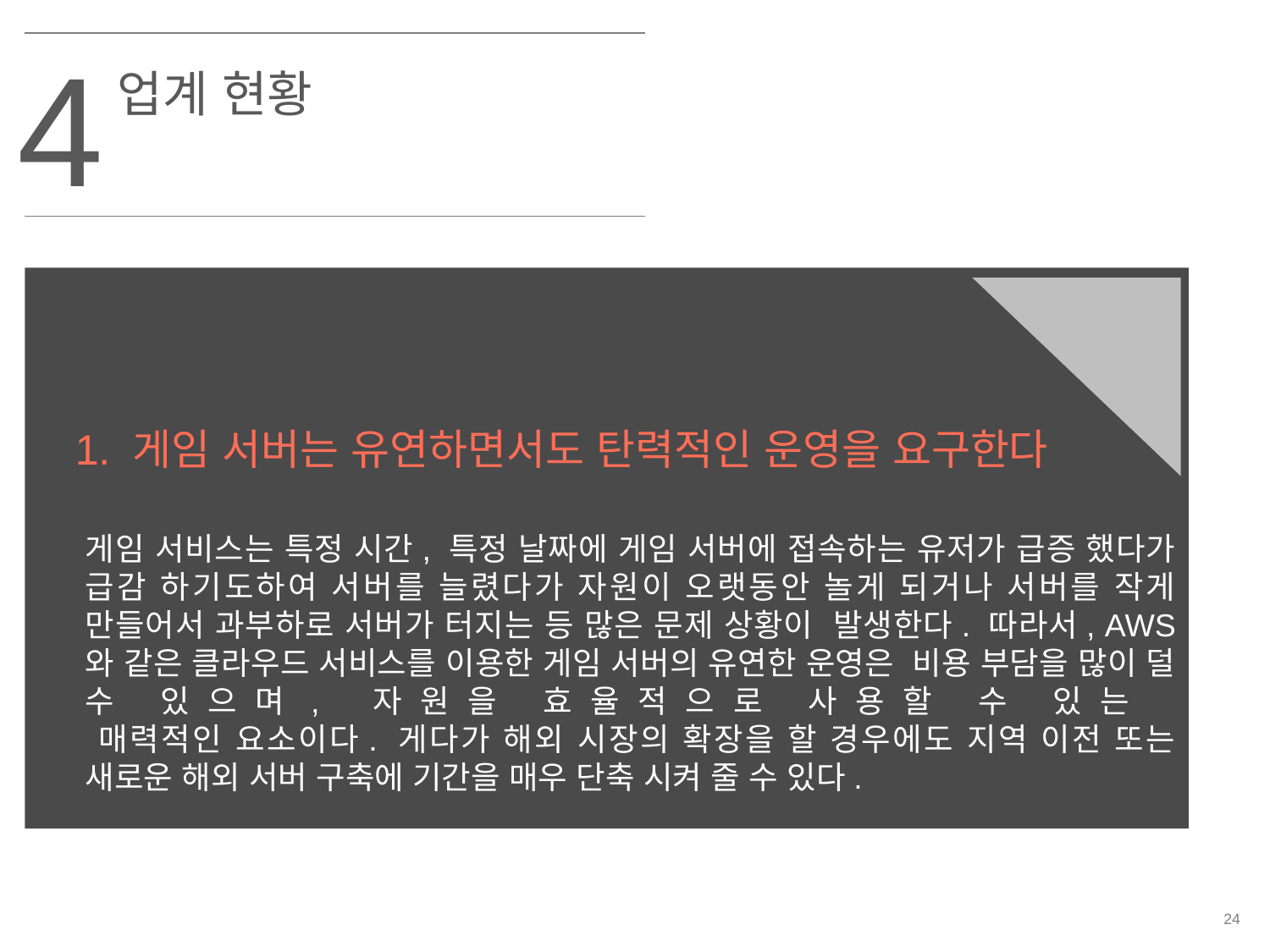

4
업계 현황
게임 서비스는 특정 시간, 특정 날짜에 게임 서버에 접속하는 유저가 급증 했다가 급감 하기도하여 서버를 늘렸다가 자원이 오랫동안 놀게 되거나 서버를 작게 만들어서 과부하로 서버가 터지는 등 많은 문제 상황이  발생한다. 따라서, AWS 와 같은 클라우드 서비스를 이용한 게임 서버의 유연한 운영은  비용 부담을 많이 덜 수 있으며, 자원을 효율적으로 사용할 수 있는
 매력적인 요소이다. 게다가 해외 시장의 확장을 할 경우에도 지역 이전 또는 새로운 해외 서버 구축에 기간을 매우 단축 시켜 줄 수 있다.

1. 게임 서버는 유연하면서도 탄력적인 운영을 요구한다